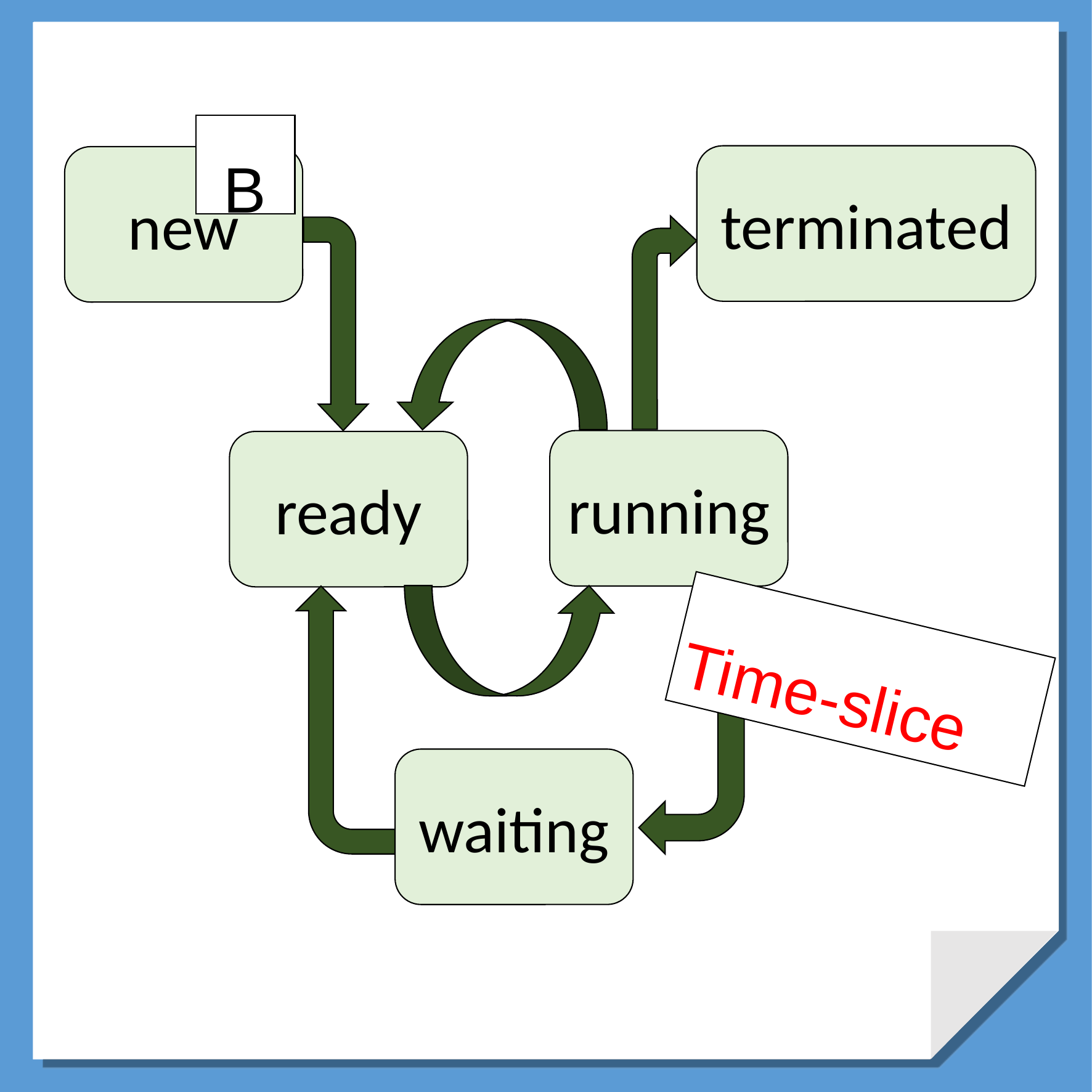

하지만 CPU는 한 가지 일만 계속해서 해주지 않고, 모든 task를 공평하게 해준다. 그러기 위해서는 time-slice가 필요하다.
만약 일을 하다가 그 프로세스의 time-slice가 끝나면 ready로 돌아가고 다음 프로세스가 running이 된다.
B
A
terminated
new

running
ready

Time-slice

중요한 문장을 입력해주세요
waiting